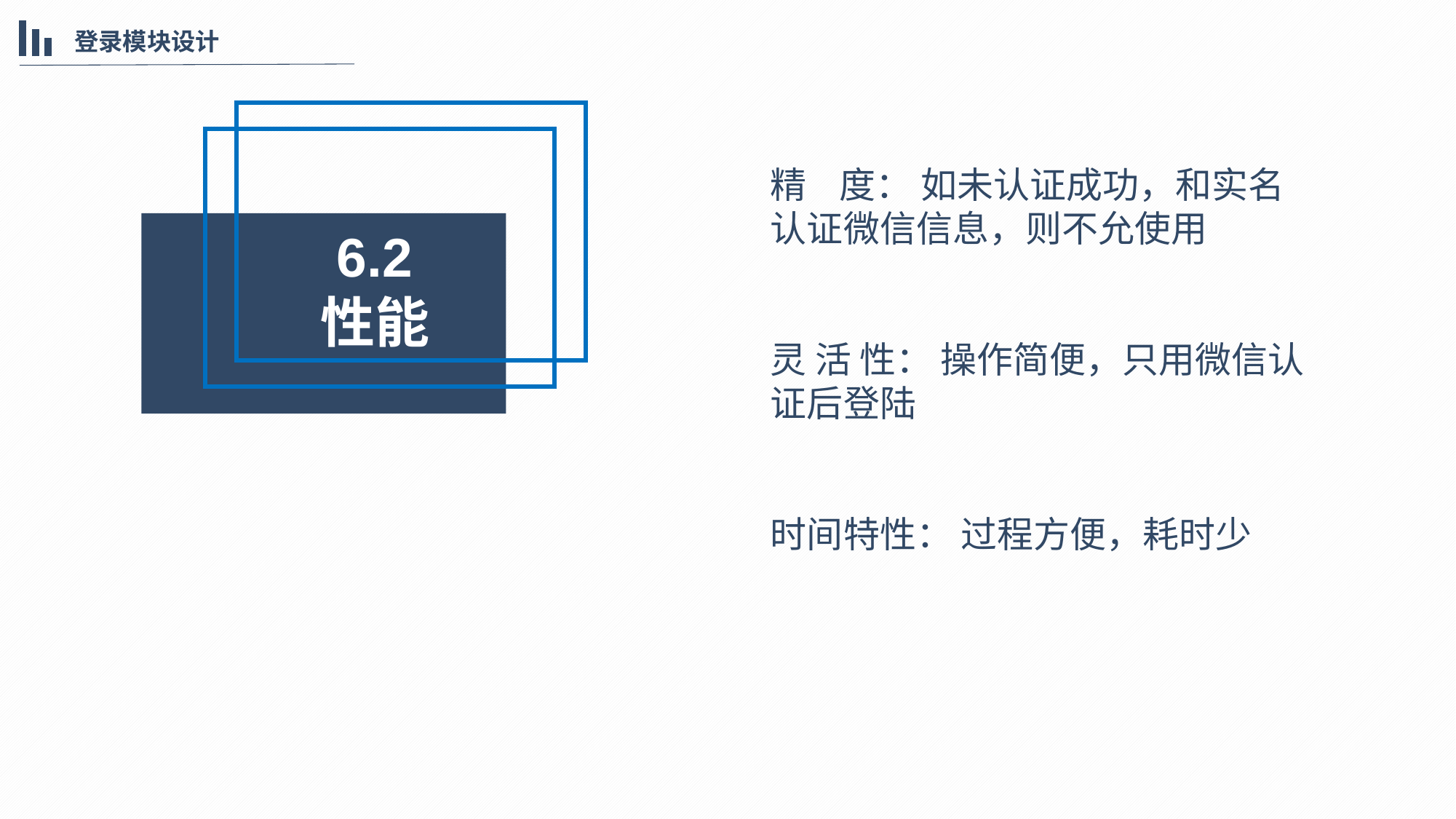

登录模块设计

精    度： 如未认证成功，和实名认证微信信息，则不允使用

灵 活 性： 操作简便，只用微信认证后登陆

时间特性： 过程方便，耗时少

6.2
性能